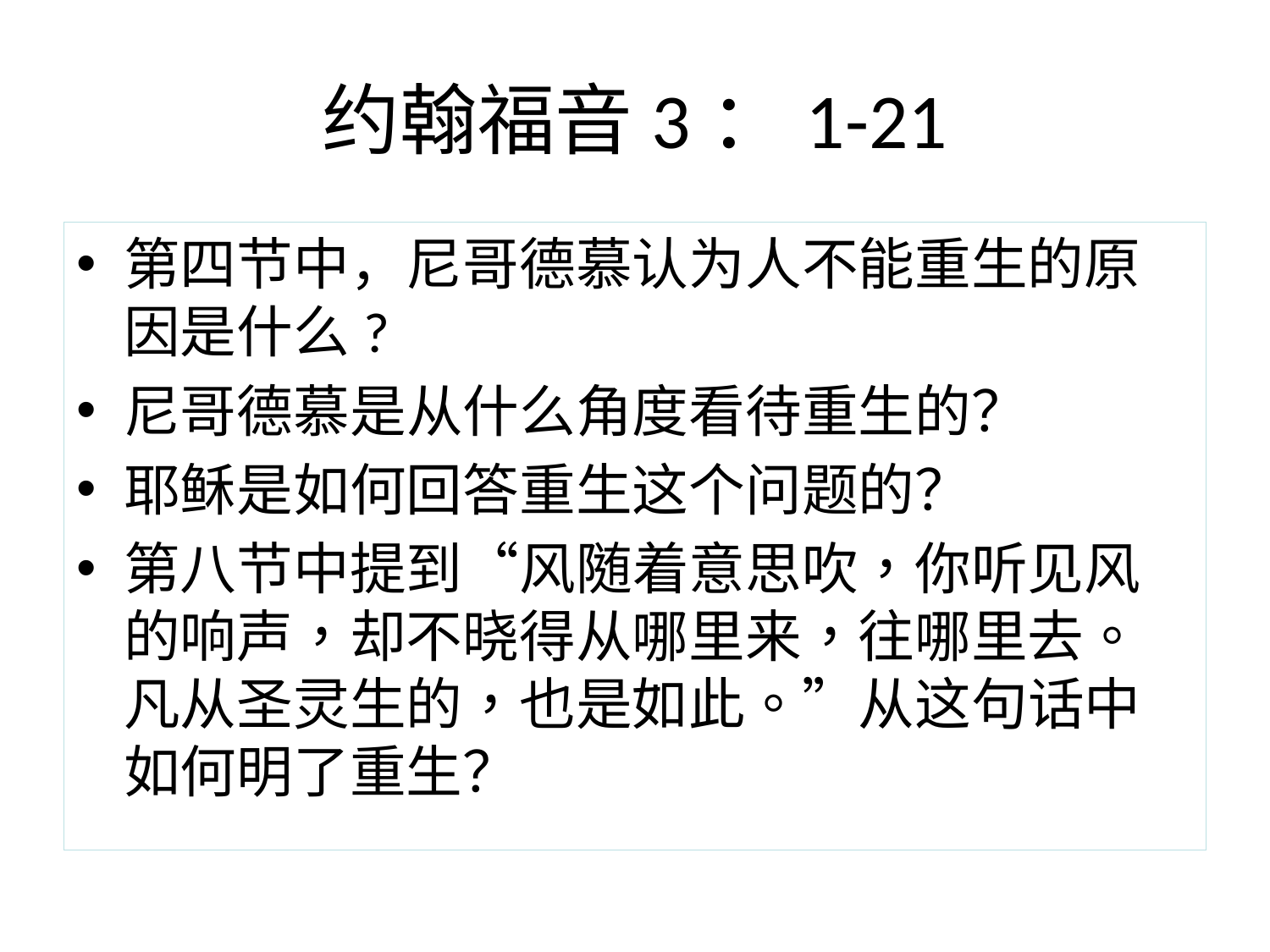

# 约翰福音3：1-21
第四节中，尼哥德慕认为人不能重生的原因是什么?
尼哥德慕是从什么角度看待重生的？
耶稣是如何回答重生这个问题的？
第八节中提到“风随着意思吹，你听见风的响声，却不晓得从哪里来，往哪里去。凡从圣灵生的，也是如此。”从这句话中如何明了重生？